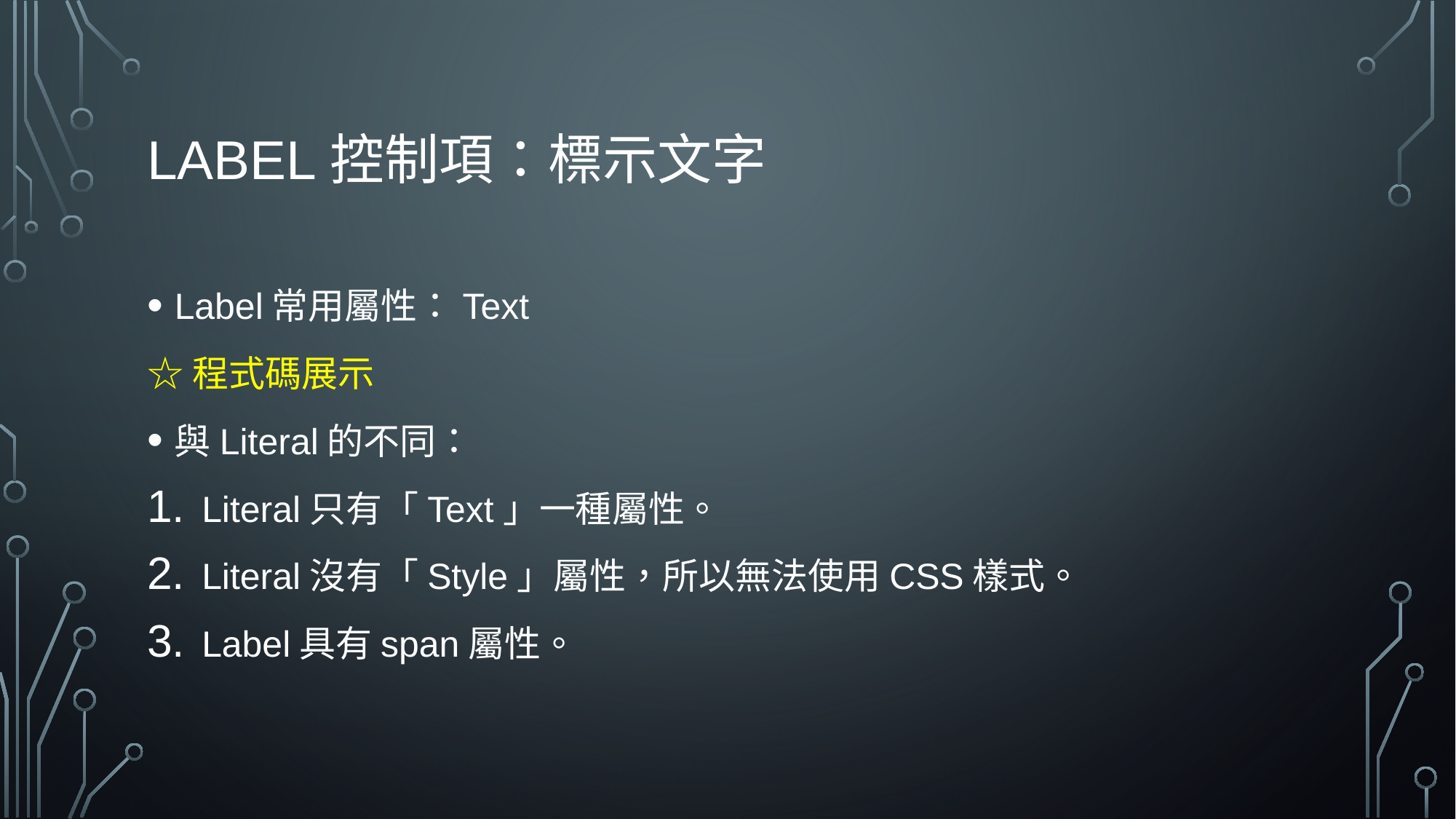

# Label控制項：標示文字
Label常用屬性：Text
☆程式碼展示
與Literal的不同：
Literal只有「Text」一種屬性。
Literal沒有「Style」屬性，所以無法使用CSS樣式。
Label具有span屬性。